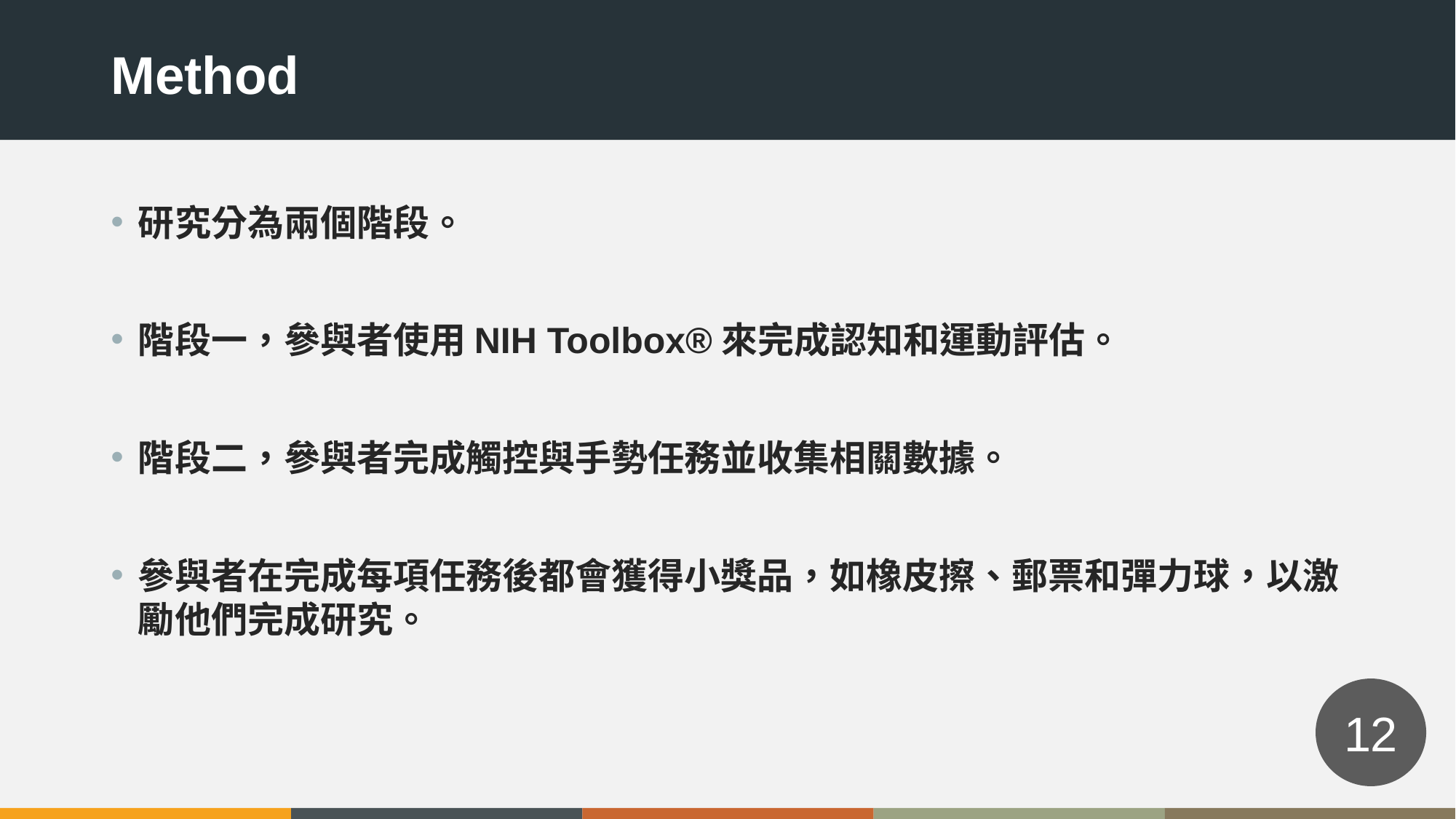

Method
研究分為兩個階段。

階段一，參與者使用NIH Toolbox®來完成認知和運動評估。

階段二，參與者完成觸控與手勢任務並收集相關數據。

參與者在完成每項任務後都會獲得小獎品，如橡皮擦、郵票和彈力球，以激勵他們完成研究。
12